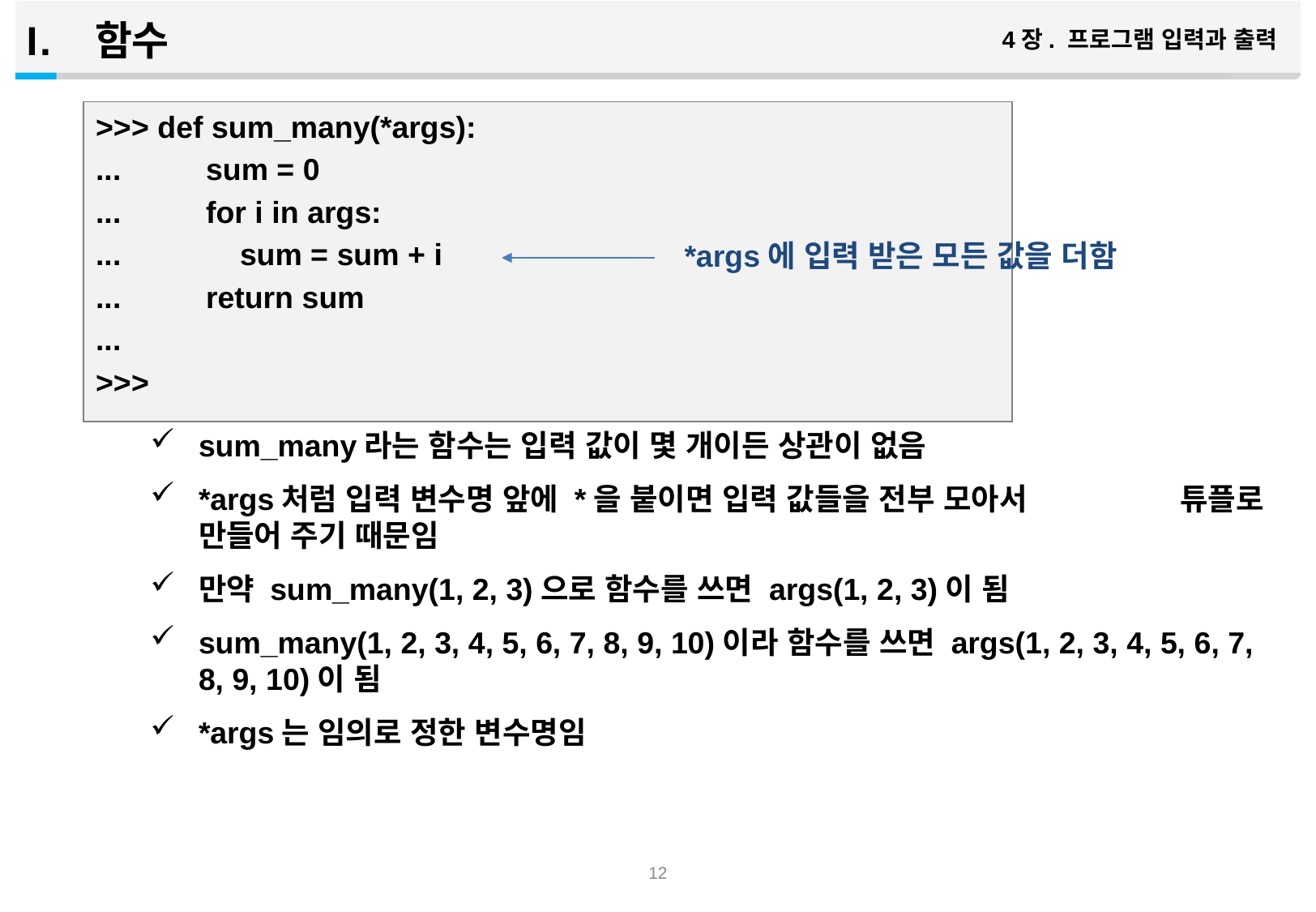

함수
4장. 프로그램 입력과 출력

sum_many라는 함수는 입력 값이 몇 개이든 상관이 없음
*args처럼 입력 변수명 앞에 *을 붙이면 입력 값들을 전부 모아서                  튜플로 만들어 주기 때문임
만약 sum_many(1, 2, 3)으로 함수를 쓰면 args(1, 2, 3)이 됨
sum_many(1, 2, 3, 4, 5, 6, 7, 8, 9, 10)이라 함수를 쓰면 args(1, 2, 3, 4, 5, 6, 7, 8, 9, 10)이 됨
*args는 임의로 정한 변수명임
>>> def sum_many(*args):
...          sum = 0
...          for i in args:
...              sum = sum + i
...          return sum
...
>>>
*args에 입력 받은 모든 값을 더함
12